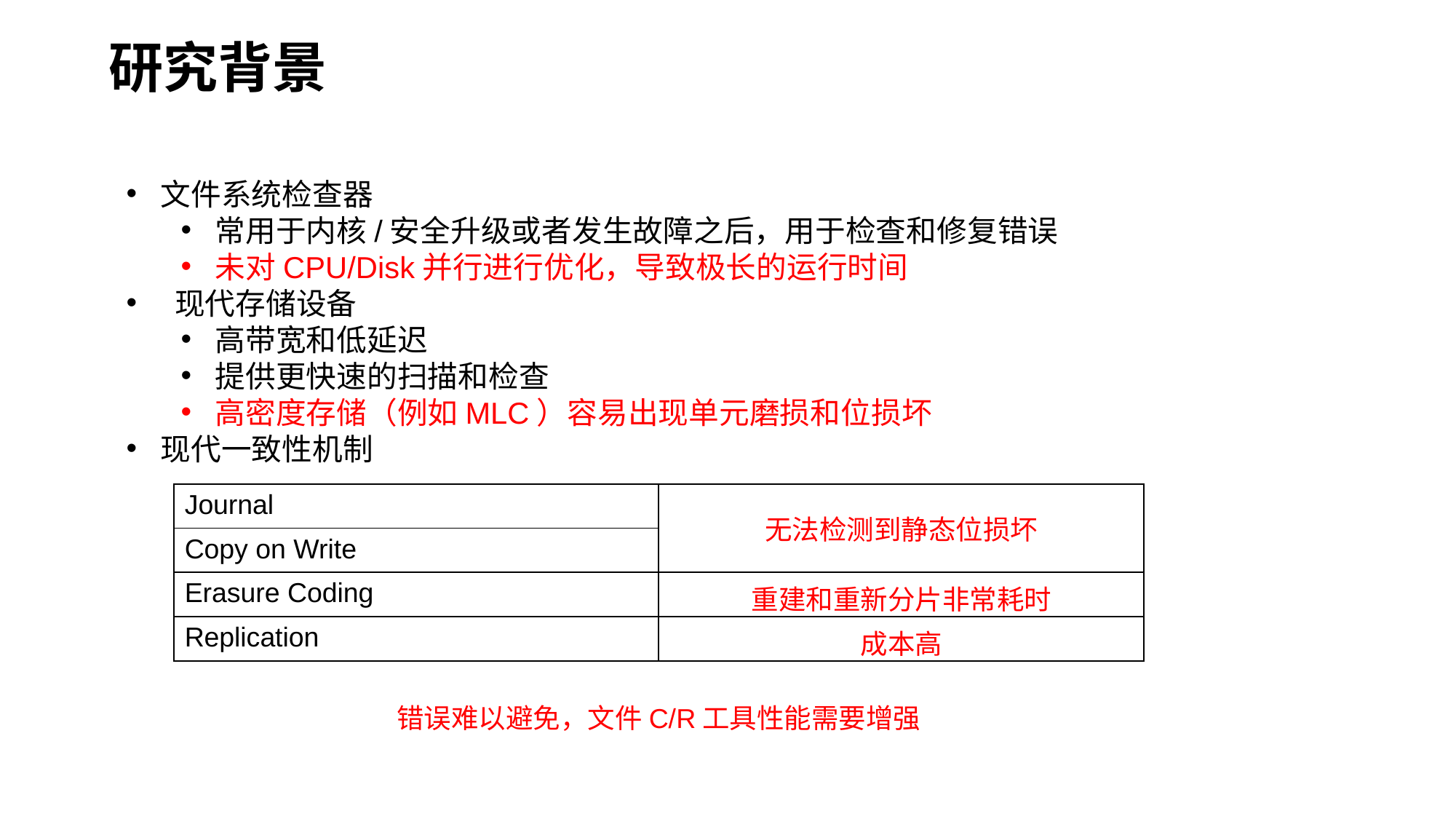

# 研究背景
文件系统检查器
常用于内核/安全升级或者发生故障之后，用于检查和修复错误
未对CPU/Disk并行进行优化，导致极长的运行时间
 现代存储设备
高带宽和低延迟
提供更快速的扫描和检查
高密度存储（例如MLC）容易出现单元磨损和位损坏
现代一致性机制

| Journal | 无法检测到静态位损坏 |
| --- | --- |
| Copy on Write |  |
| Erasure Coding | 重建和重新分片非常耗时 |
| Replication | 成本高 |
错误难以避免，文件C/R工具性能需要增强